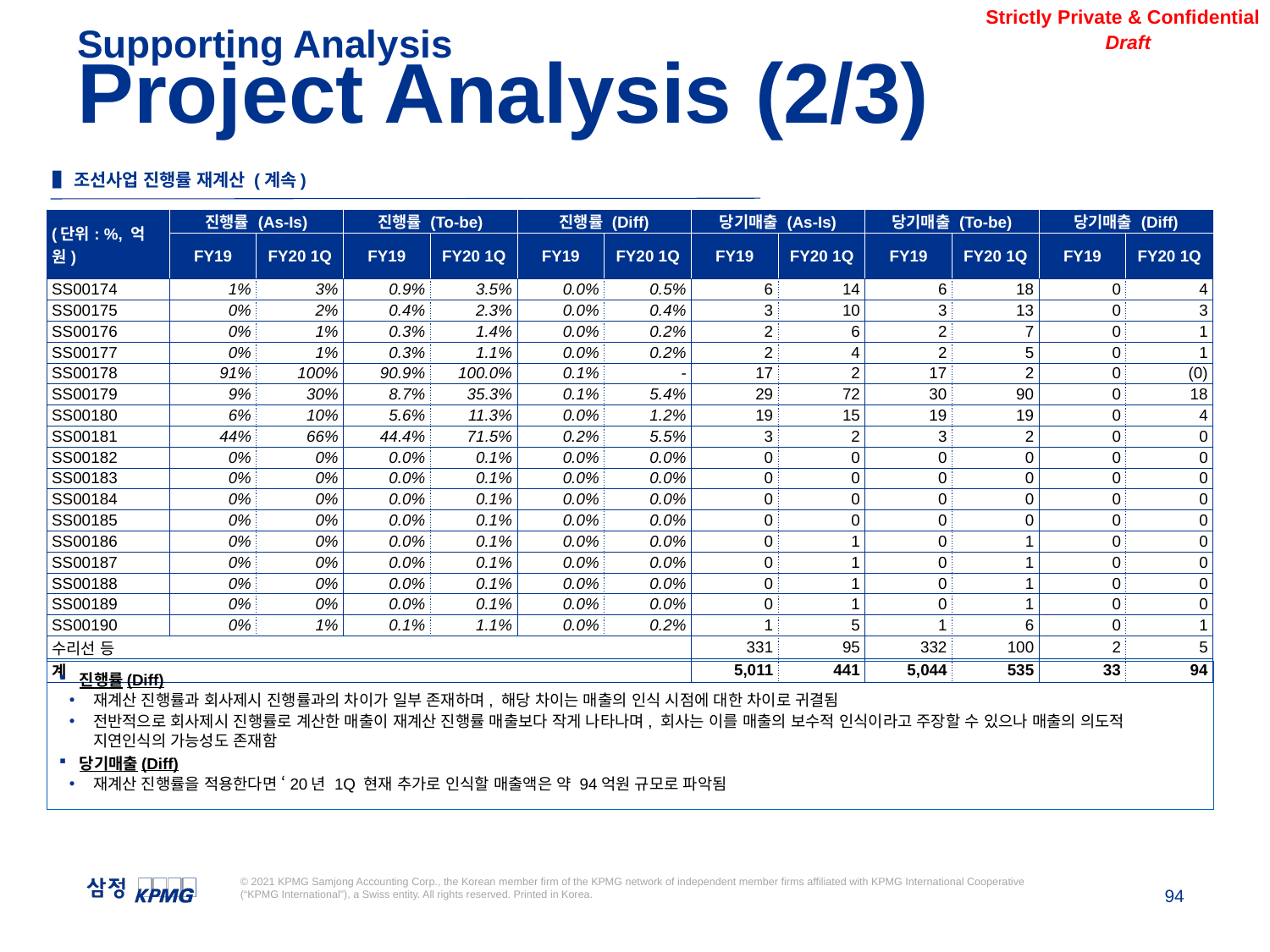

Supporting Analysis
Project Analysis (2/3)
▌조선사업 진행률 재계산 (계속)

| (단위: %, 억원) | 진행률 (As-Is) |  | 진행률 (To-be) |  | 진행률 (Diff) |  | 당기매출 (As-Is) |  | 당기매출 (To-be) |  | 당기매출 (Diff) |  |
| --- | --- | --- | --- | --- | --- | --- | --- | --- | --- | --- | --- | --- |
|  | FY19 | FY20 1Q | FY19 | FY20 1Q | FY19 | FY20 1Q | FY19 | FY20 1Q | FY19 | FY20 1Q | FY19 | FY20 1Q |
| SS00174 | 1% | 3% | 0.9% | 3.5% | 0.0% | 0.5% | 6 | 14 | 6 | 18 | 0 | 4 |
| SS00175 | 0% | 2% | 0.4% | 2.3% | 0.0% | 0.4% | 3 | 10 | 3 | 13 | 0 | 3 |
| SS00176 | 0% | 1% | 0.3% | 1.4% | 0.0% | 0.2% | 2 | 6 | 2 | 7 | 0 | 1 |
| SS00177 | 0% | 1% | 0.3% | 1.1% | 0.0% | 0.2% | 2 | 4 | 2 | 5 | 0 | 1 |
| SS00178 | 91% | 100% | 90.9% | 100.0% | 0.1% | - | 17 | 2 | 17 | 2 | 0 | (0) |
| SS00179 | 9% | 30% | 8.7% | 35.3% | 0.1% | 5.4% | 29 | 72 | 30 | 90 | 0 | 18 |
| SS00180 | 6% | 10% | 5.6% | 11.3% | 0.0% | 1.2% | 19 | 15 | 19 | 19 | 0 | 4 |
| SS00181 | 44% | 66% | 44.4% | 71.5% | 0.2% | 5.5% | 3 | 2 | 3 | 2 | 0 | 0 |
| SS00182 | 0% | 0% | 0.0% | 0.1% | 0.0% | 0.0% | 0 | 0 | 0 | 0 | 0 | 0 |
| SS00183 | 0% | 0% | 0.0% | 0.1% | 0.0% | 0.0% | 0 | 0 | 0 | 0 | 0 | 0 |
| SS00184 | 0% | 0% | 0.0% | 0.1% | 0.0% | 0.0% | 0 | 0 | 0 | 0 | 0 | 0 |
| SS00185 | 0% | 0% | 0.0% | 0.1% | 0.0% | 0.0% | 0 | 0 | 0 | 0 | 0 | 0 |
| SS00186 | 0% | 0% | 0.0% | 0.1% | 0.0% | 0.0% | 0 | 1 | 0 | 1 | 0 | 0 |
| SS00187 | 0% | 0% | 0.0% | 0.1% | 0.0% | 0.0% | 0 | 1 | 0 | 1 | 0 | 0 |
| SS00188 | 0% | 0% | 0.0% | 0.1% | 0.0% | 0.0% | 0 | 1 | 0 | 1 | 0 | 0 |
| SS00189 | 0% | 0% | 0.0% | 0.1% | 0.0% | 0.0% | 0 | 1 | 0 | 1 | 0 | 0 |
| SS00190 | 0% | 1% | 0.1% | 1.1% | 0.0% | 0.2% | 1 | 5 | 1 | 6 | 0 | 1 |
| 수리선 등 |  |  |  |  |  |  | 331 | 95 | 332 | 100 | 2 | 5 |
| 계 |  |  |  |  |  |  | 5,011 | 441 | 5,044 | 535 | 33 | 94 |
진행률(Diff)
재계산 진행률과 회사제시 진행률과의 차이가 일부 존재하며, 해당 차이는 매출의 인식 시점에 대한 차이로 귀결됨
전반적으로 회사제시 진행률로 계산한 매출이 재계산 진행률 매출보다 작게 나타나며, 회사는 이를 매출의 보수적 인식이라고 주장할 수 있으나 매출의 의도적 지연인식의 가능성도 존재함
당기매출(Diff)
재계산 진행률을 적용한다면 ‘20년 1Q 현재 추가로 인식할 매출액은 약 94억원 규모로 파악됨